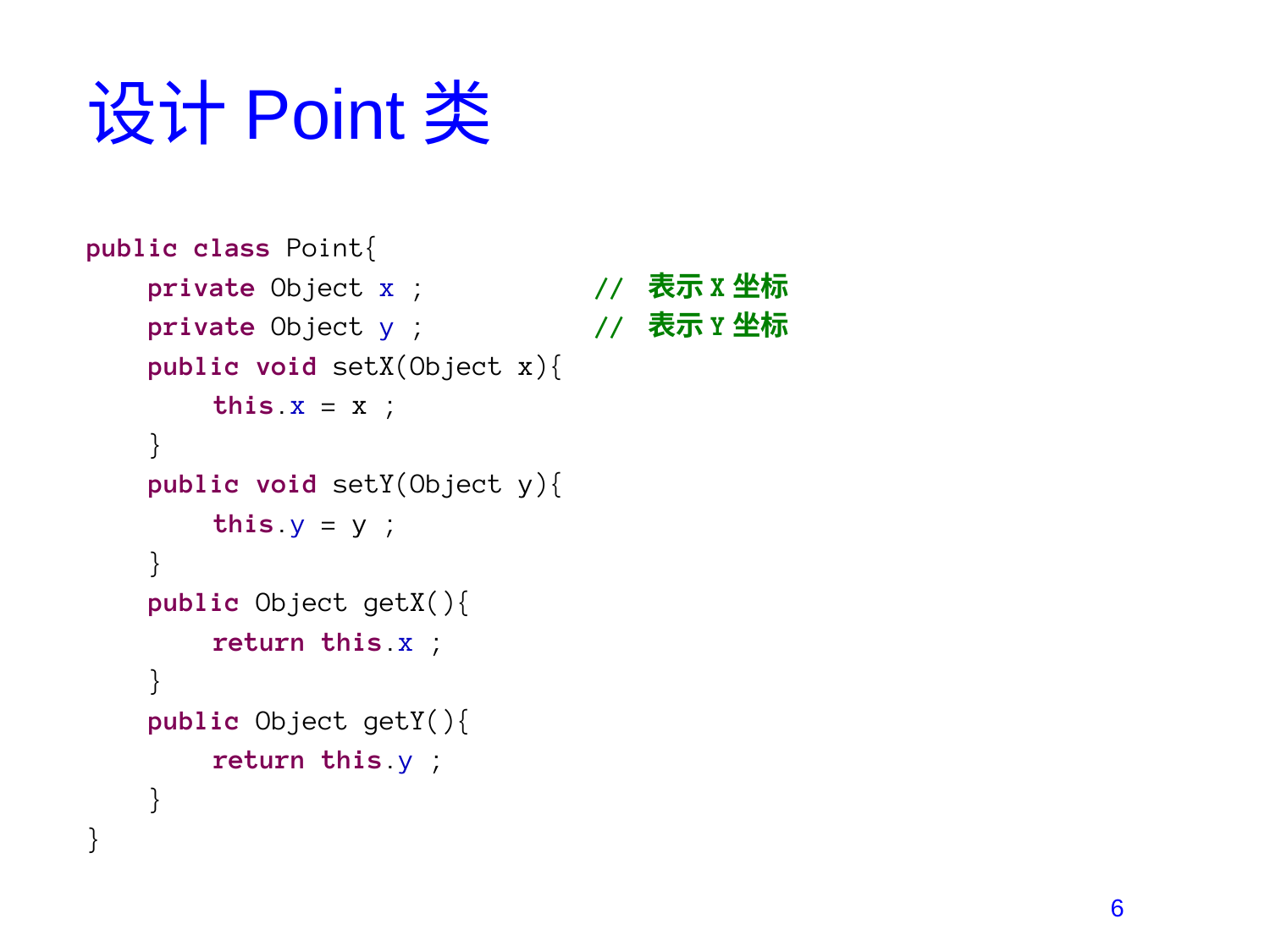

# 设计Point类
public class Point{
    private Object x ;		// 表示X坐标
    private Object y ;		// 表示Y坐标
    public void setX(Object x){
	this.x = x ;
    }
    public void setY(Object y){
	this.y = y ;
    }
    public Object getX(){
 	return this.x ;
    }
    public Object getY(){
	return this.y ;
    }
}
6